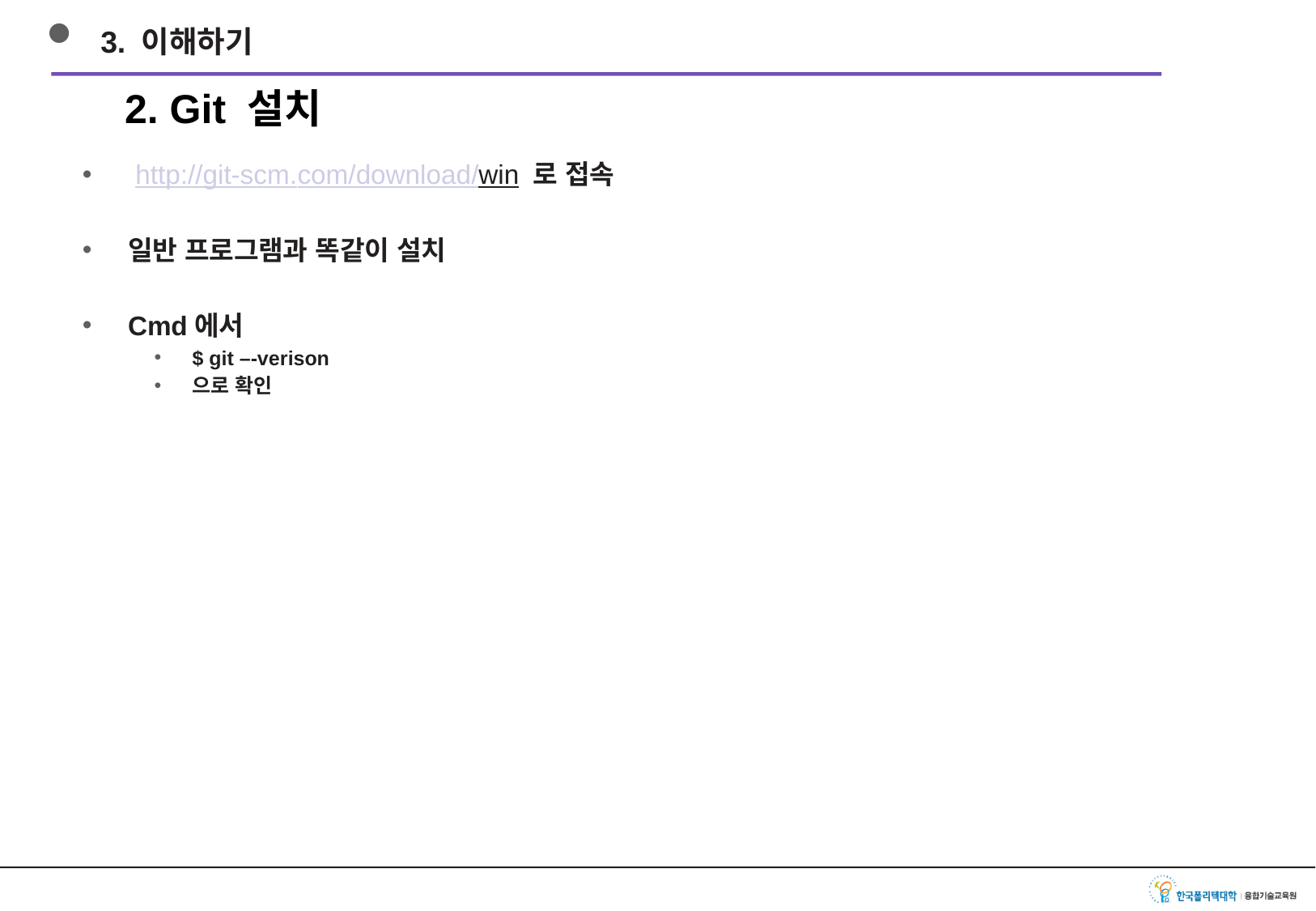

3. 이해하기
2. Git 설치
 http://git-scm.com/download/win 로 접속

일반 프로그램과 똑같이 설치

Cmd에서
$ git –-verison
으로 확인